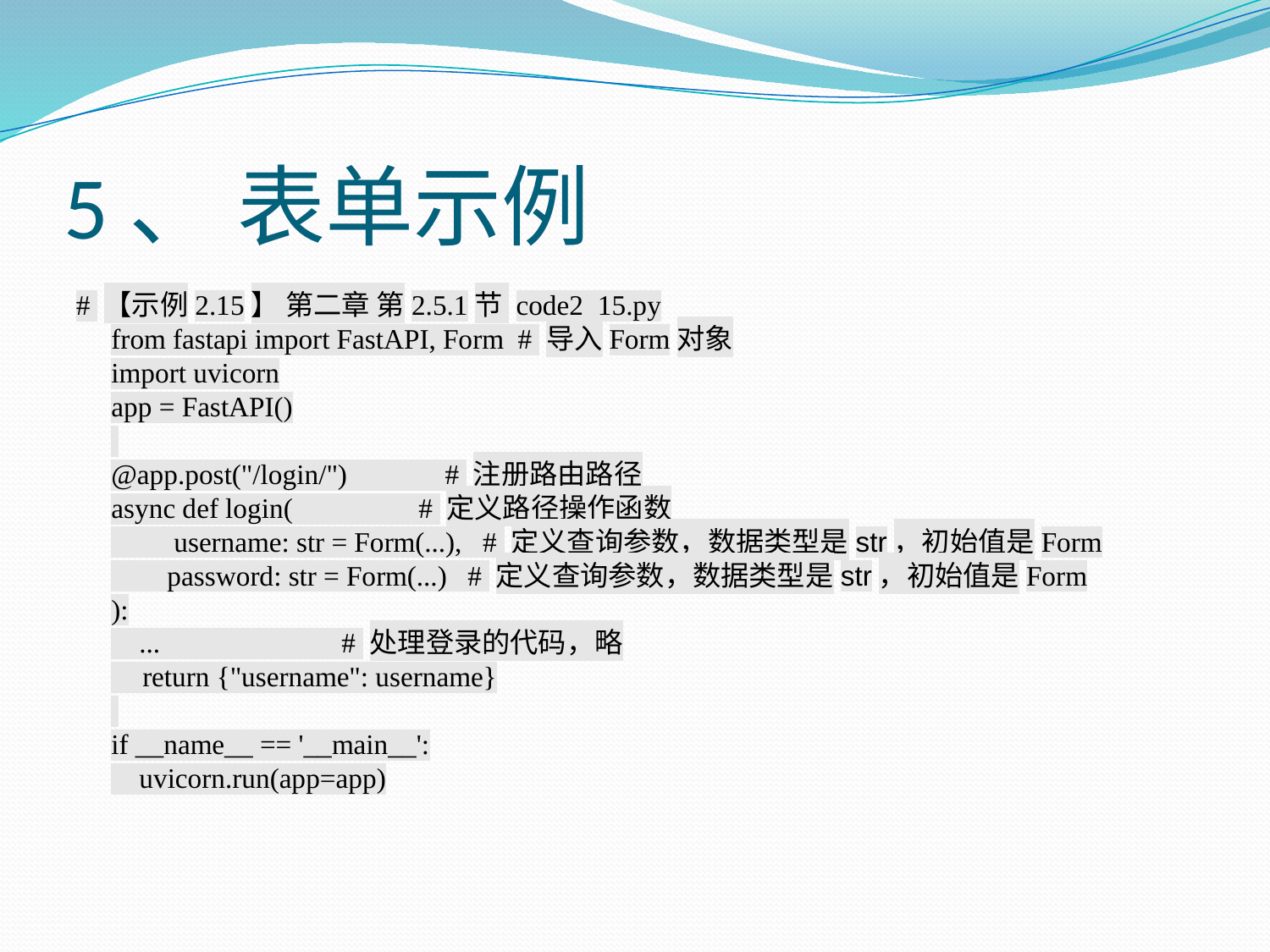

# 5、 表单示例
# 【示例2.15】 第二章 第2.5.1节 code2_15.pyfrom fastapi import FastAPI, Form  # 导入Form对象
import uvicornapp = FastAPI() @app.post("/login/")              # 注册路由路径
async def login(                  # 定义路径操作函数        username: str = Form(...),   # 定义查询参数，数据类型是str，初始值是Form        password: str = Form(...)   # 定义查询参数，数据类型是str，初始值是Form):    ...                          # 处理登录的代码，略    return {"username": username} if __name__ == '__main__':    uvicorn.run(app=app)